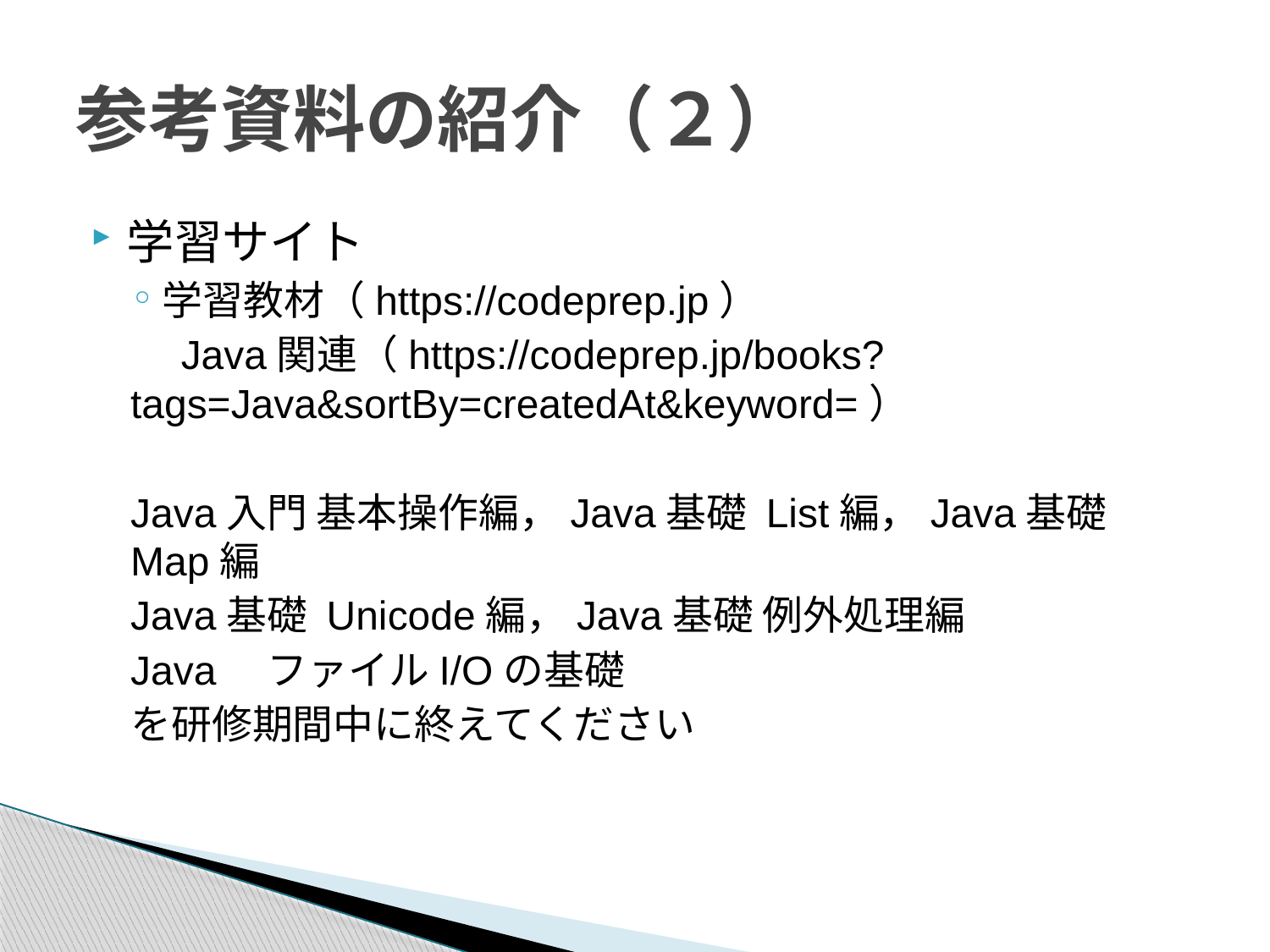

# 参考資料の紹介（２）
学習サイト
学習教材（https://codeprep.jp）
　Java関連（https://codeprep.jp/books?tags=Java&sortBy=createdAt&keyword=）

Java入門 基本操作編，Java基礎 List編，Java基礎 Map編
Java基礎 Unicode編，Java基礎 例外処理編
Java　ファイルI/Oの基礎
を研修期間中に終えてください